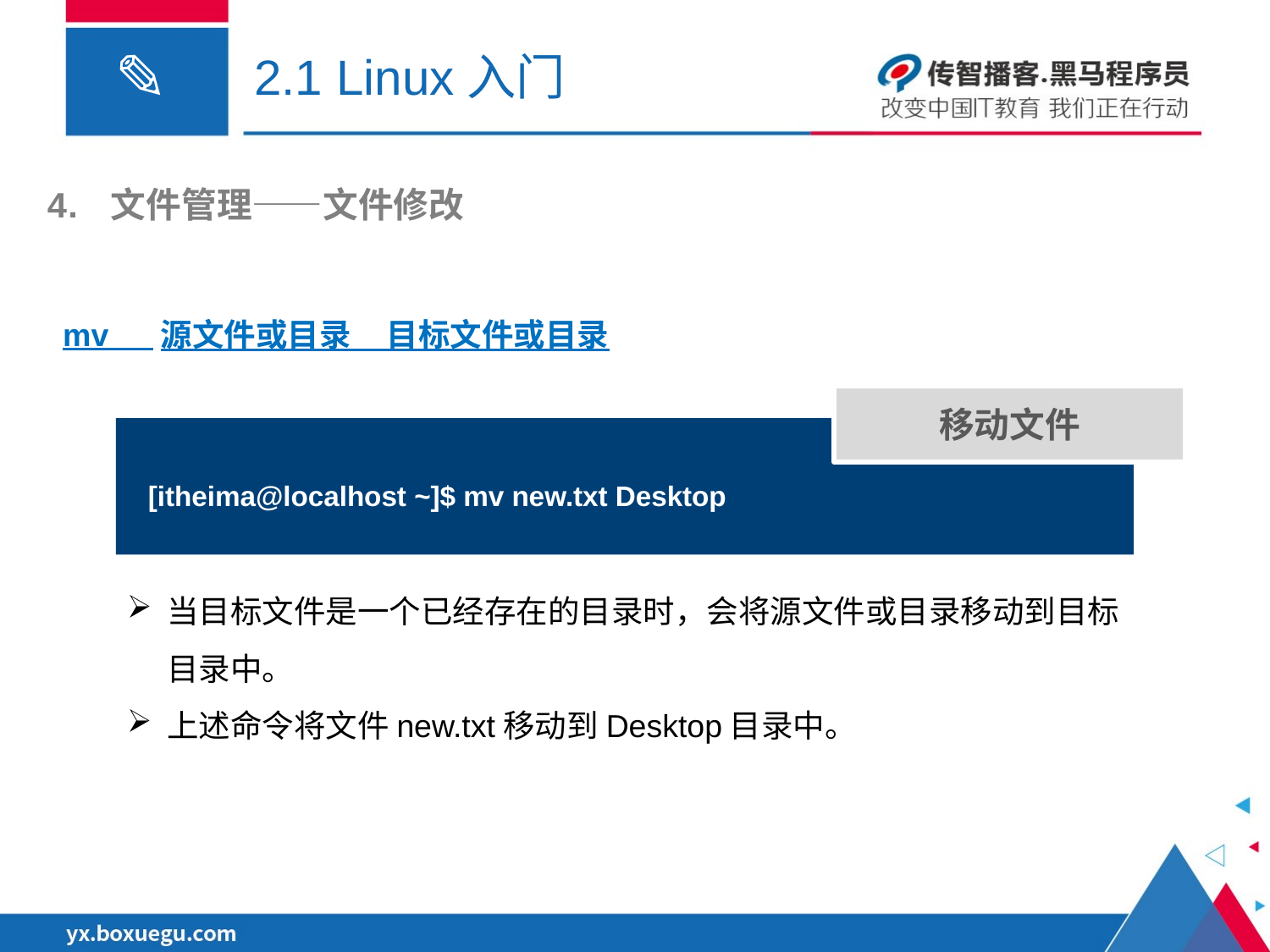

# 2.1 Linux入门
文件管理——文件修改
mv     源文件或目录     目标文件或目录
移动文件

[itheima@localhost ~]$ mv new.txt Desktop
当目标文件是一个已经存在的目录时，会将源文件或目录移动到目标目录中。
上述命令将文件new.txt移动到Desktop目录中。